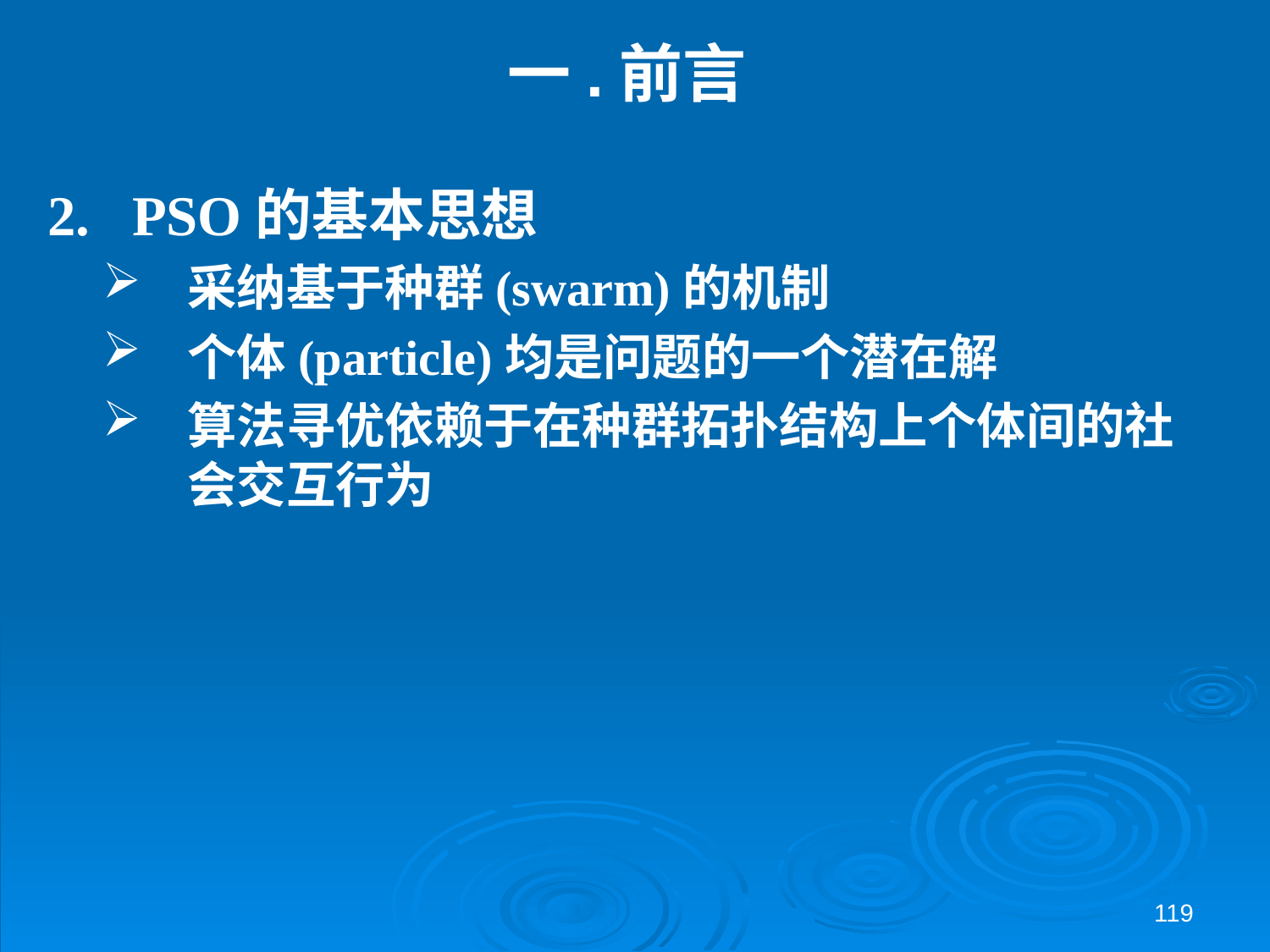

# 一.前言
PSO的基本思想
采纳基于种群(swarm)的机制
个体(particle)均是问题的一个潜在解
算法寻优依赖于在种群拓扑结构上个体间的社会交互行为
119